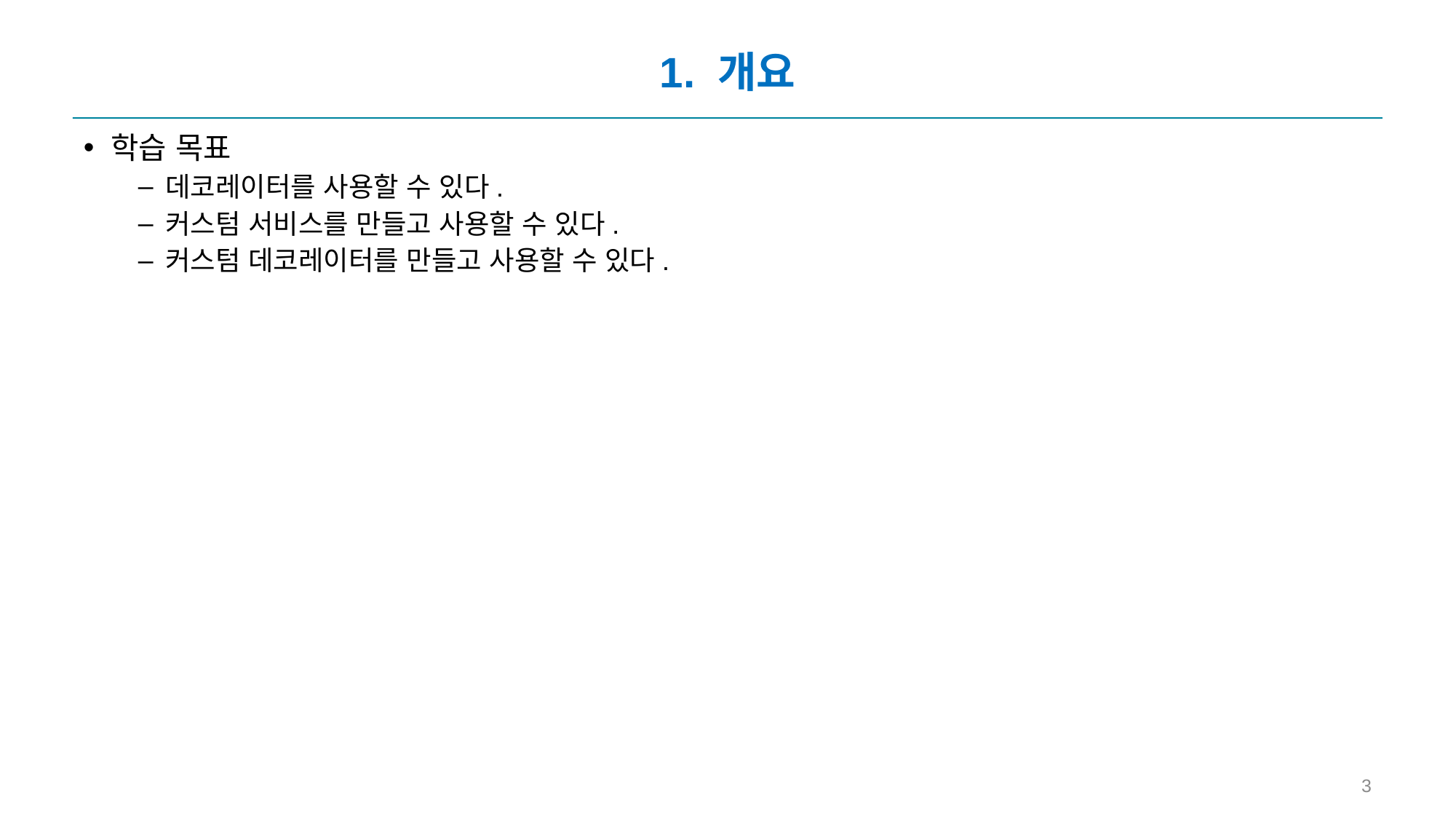

# 1. 개요
학습 목표
데코레이터를 사용할 수 있다.
커스텀 서비스를 만들고 사용할 수 있다.
커스텀 데코레이터를 만들고 사용할 수 있다.

3